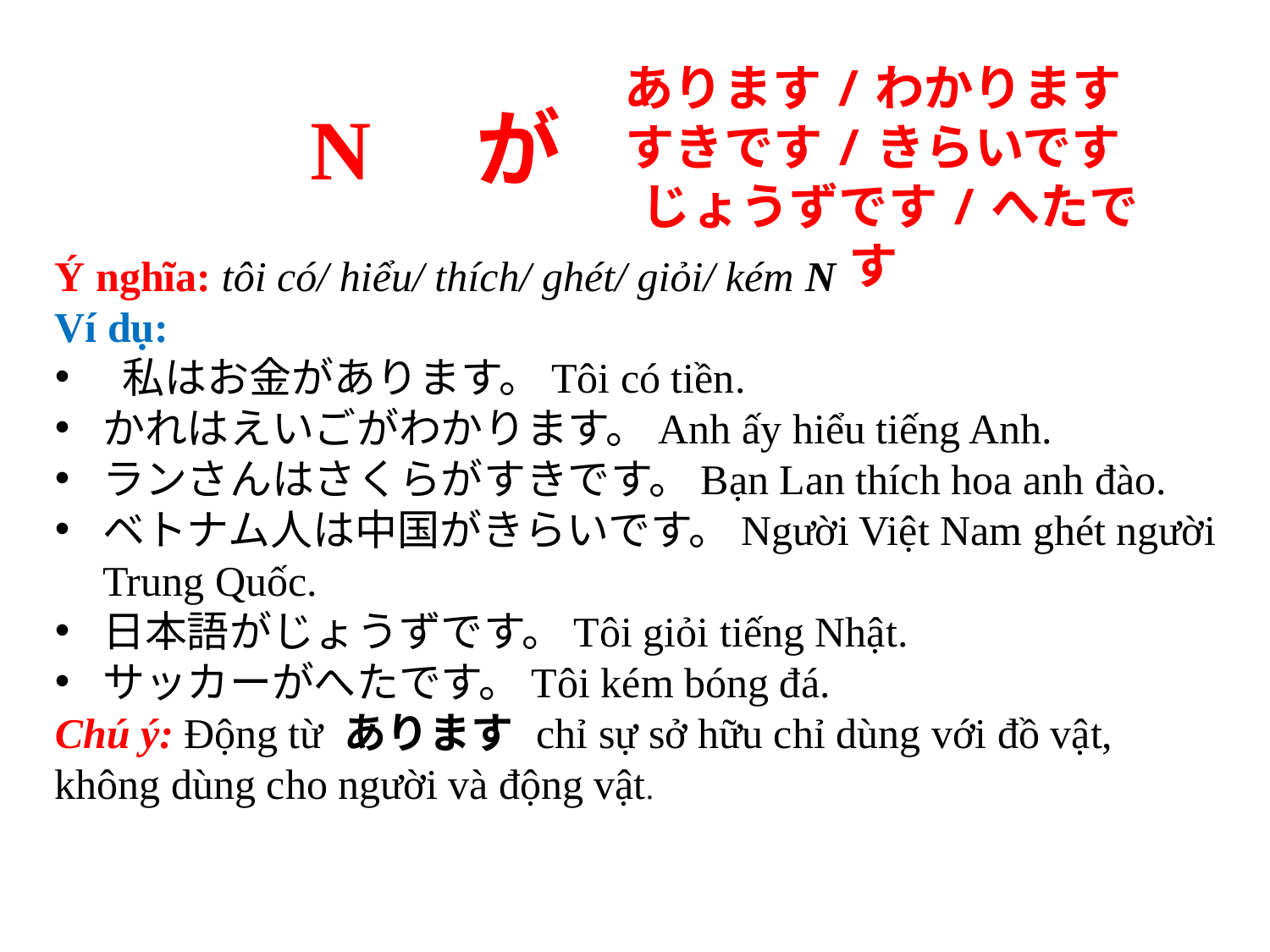

あります/わかります
すきです/きらいです
  じょうずです/へたです
N    が
Ý nghĩa: tôi có/ hiểu/ thích/ ghét/ giỏi/ kém N
Ví dụ:
 私はお金があります。Tôi có tiền.
かれはえいごがわかります。Anh ấy hiểu tiếng Anh.
ランさんはさくらがすきです。Bạn Lan thích hoa anh đào.
ベトナム人は中国がきらいです。Người Việt Nam ghét người Trung Quốc.
日本語がじょうずです。Tôi giỏi tiếng Nhật.
サッカーがへたです。Tôi kém bóng đá.
Chú ý: Động từ あります chỉ sự sở hữu chỉ dùng với đồ vật, không dùng cho người và động vật.